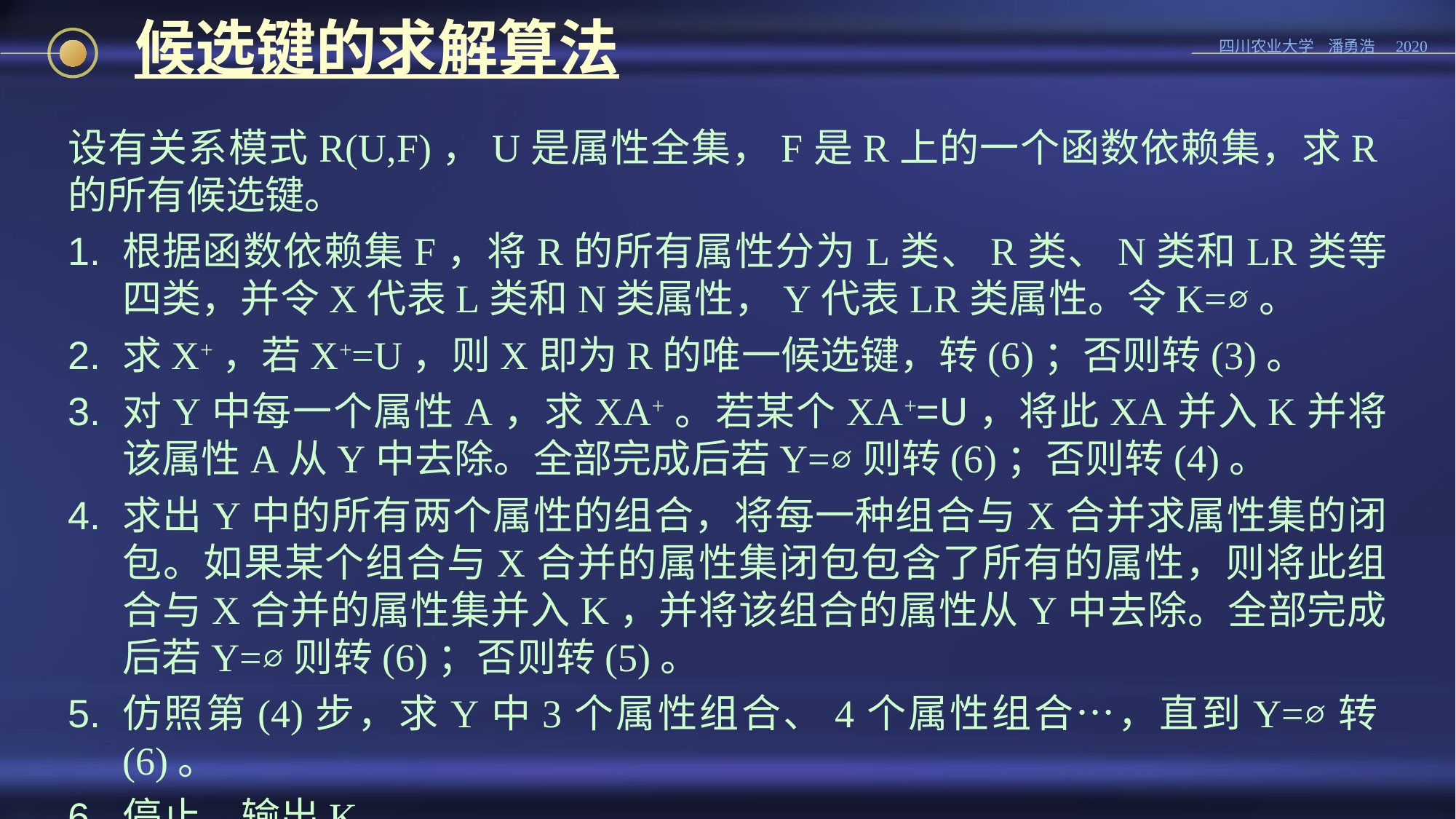

# 候选键的求解算法
设有关系模式R(U,F)，U是属性全集，F是R上的一个函数依赖集，求R的所有候选键。
根据函数依赖集F，将R的所有属性分为L类、R类、N类和LR类等四类，并令X代表L类和N类属性，Y代表LR类属性。令K=∅。
求X+，若X+=U，则X即为R的唯一候选键，转(6)；否则转(3)。
对Y中每一个属性A，求XA+。若某个XA+=U，将此XA并入K并将该属性A从Y中去除。全部完成后若Y=∅则转(6)；否则转(4)。
求出Y中的所有两个属性的组合，将每一种组合与X合并求属性集的闭包。如果某个组合与X合并的属性集闭包包含了所有的属性，则将此组合与X合并的属性集并入K，并将该组合的属性从Y中去除。全部完成后若Y=∅则转(6)；否则转(5)。
仿照第(4)步，求Y中3个属性组合、4个属性组合…，直到Y=∅转(6)。
停止，输出K。